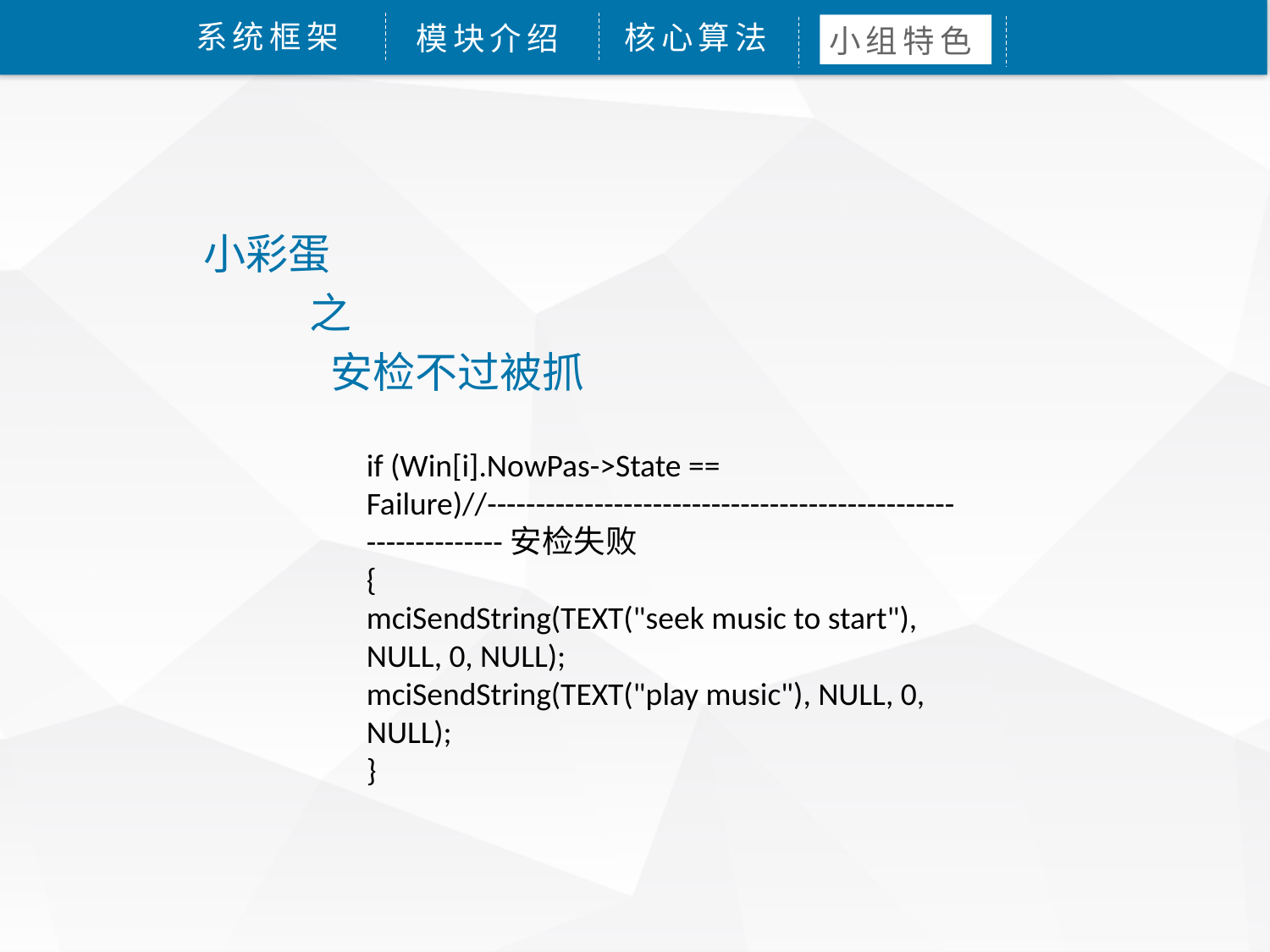

系统框架
核心算法
模块介绍
小组特色

小彩蛋
	之
			安检不过被抓
if (Win[i].NowPas->State == Failure)//--------------------------------------------------------------安检失败
{
mciSendString(TEXT("seek music to start"), NULL, 0, NULL);
mciSendString(TEXT("play music"), NULL, 0, NULL);
}